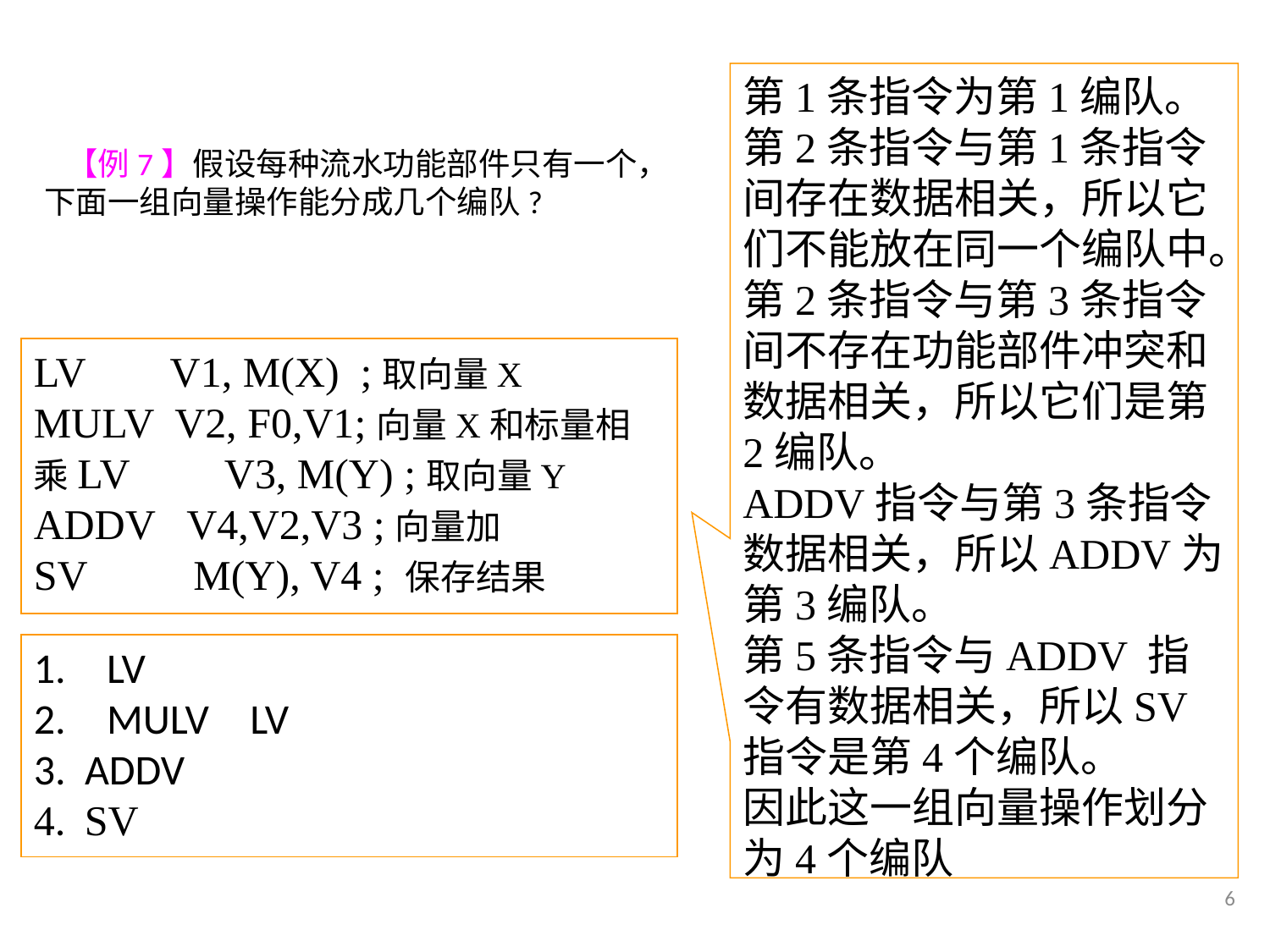

第1条指令为第1编队。
第2条指令与第1条指令间存在数据相关，所以它们不能放在同一个编队中。第2条指令与第3条指令间不存在功能部件冲突和数据相关，所以它们是第2编队。
ADDV指令与第3条指令数据相关，所以ADDV为第3编队。
第5条指令与ADDV 指令有数据相关，所以SV指令是第4个编队。
因此这一组向量操作划分为4个编队
  【例7】假设每种流水功能部件只有一个，下面一组向量操作能分成几个编队?
LV        V1, M(X)  ;取向量X
MULV  V2, F0,V1;向量X和标量相乘LV         V3, M(Y) ;取向量Y
ADDV   V4,V2,V3 ;向量加
SV          M(Y), V4 ; 保存结果
1.    LV
2.    MULV    LV
3.  ADDV
4.  SV
6